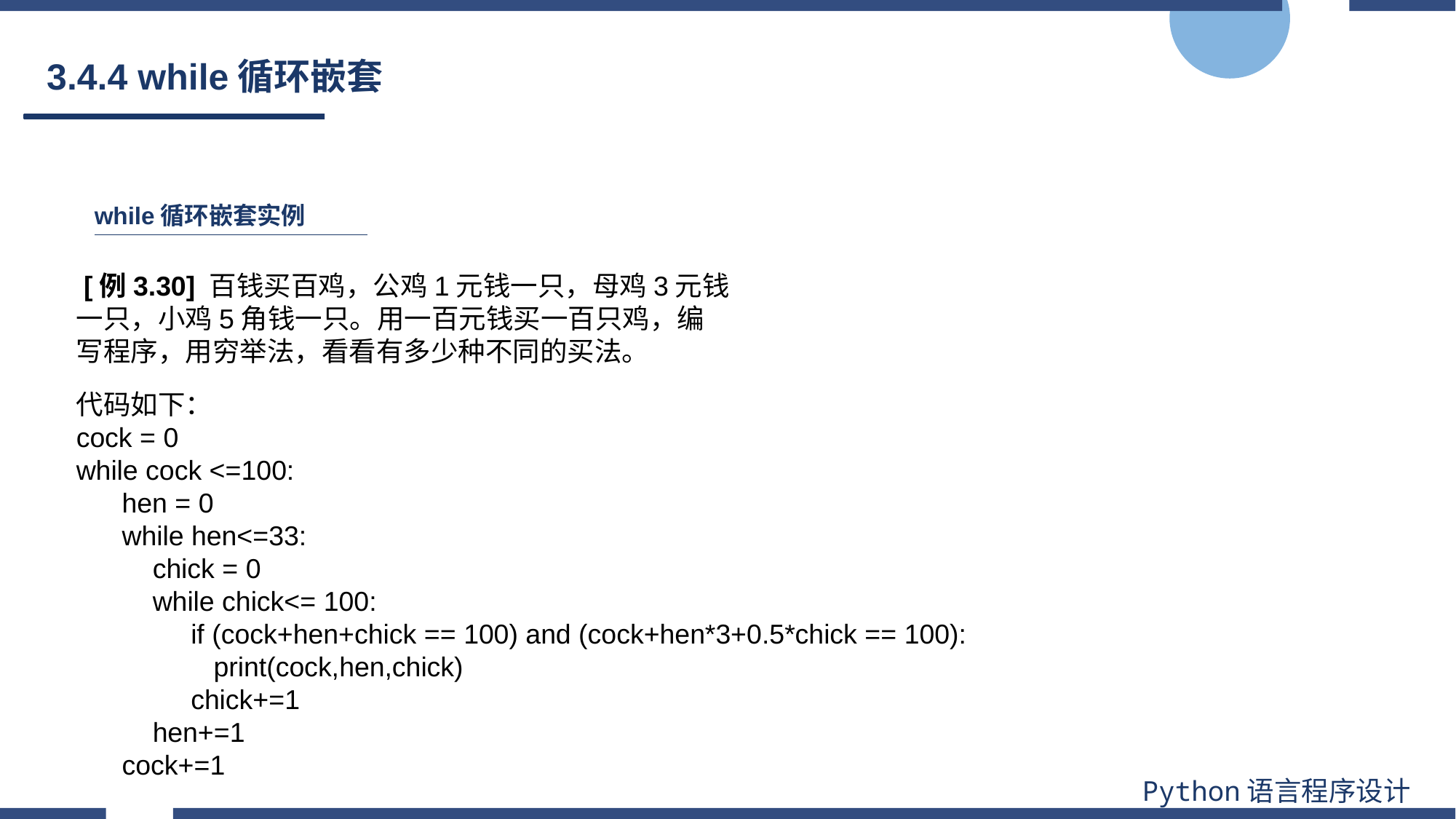

# 3.4.4 while循环嵌套
while循环嵌套实例
 [例3.30] 百钱买百鸡，公鸡1元钱一只，母鸡3元钱一只，小鸡5角钱一只。用一百元钱买一百只鸡，编写程序，用穷举法，看看有多少种不同的买法。
代码如下：
cock = 0
while cock <=100:
      hen = 0
      while hen<=33:
          chick = 0
          while chick<= 100:
               if (cock+hen+chick == 100) and (cock+hen*3+0.5*chick == 100):
                  print(cock,hen,chick)
               chick+=1
          hen+=1
      cock+=1